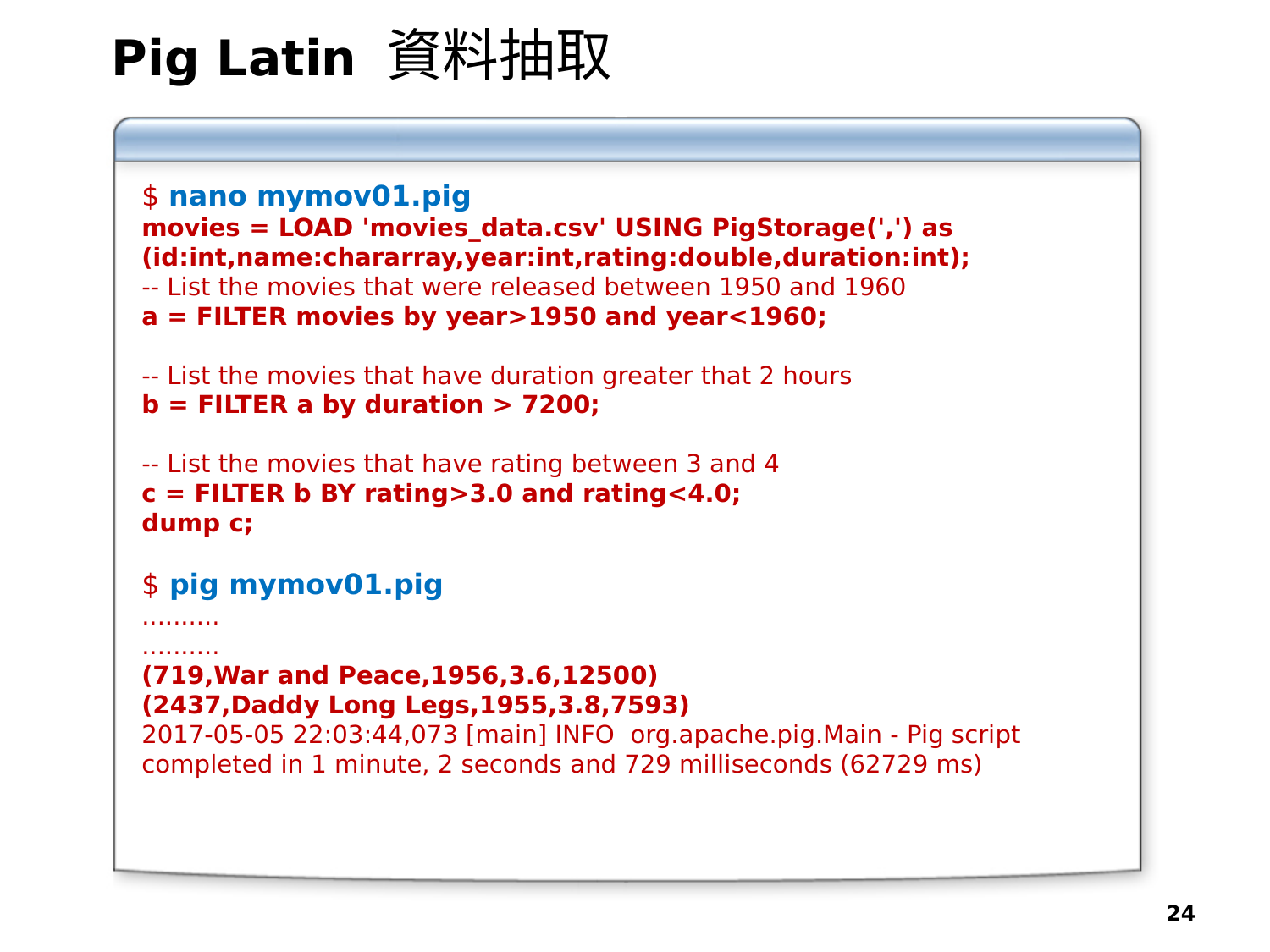

Pig Latin 資料抽取
$ nano mymov01.pig
movies = LOAD 'movies_data.csv' USING PigStorage(',') as (id:int,name:chararray,year:int,rating:double,duration:int);
-- List the movies that were released between 1950 and 1960
a = FILTER movies by year>1950 and year<1960;

-- List the movies that have duration greater that 2 hours
b = FILTER a by duration > 7200;

-- List the movies that have rating between 3 and 4
c = FILTER b BY rating>3.0 and rating<4.0;
dump c;

$ pig mymov01.pig
..........
..........
(719,War and Peace,1956,3.6,12500)
(2437,Daddy Long Legs,1955,3.8,7593)
2017-05-05 22:03:44,073 [main] INFO  org.apache.pig.Main - Pig script completed in 1 minute, 2 seconds and 729 milliseconds (62729 ms)
24